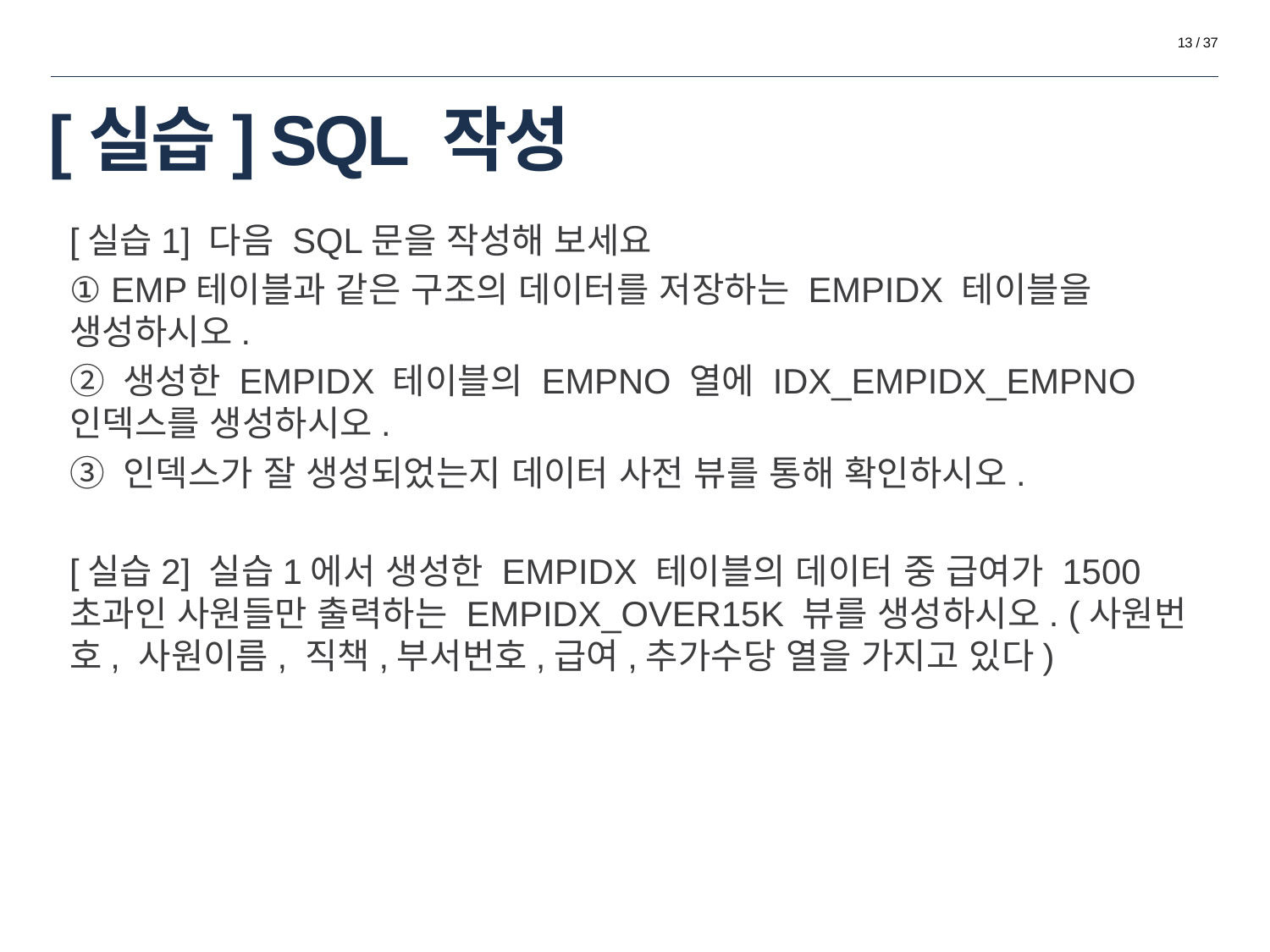

13 / 37
# [실습] SQL 작성

[실습1] 다음 SQL문을 작성해 보세요
① EMP테이블과 같은 구조의 데이터를 저장하는 EMPIDX 테이블을 생성하시오.
② 생성한 EMPIDX 테이블의 EMPNO 열에 IDX_EMPIDX_EMPNO 인덱스를 생성하시오.
③ 인덱스가 잘 생성되었는지 데이터 사전 뷰를 통해 확인하시오.

[실습2] 실습1에서 생성한 EMPIDX 테이블의 데이터 중 급여가 1500 초과인 사원들만 출력하는 EMPIDX_OVER15K 뷰를 생성하시오. (사원번호, 사원이름, 직책,부서번호,급여,추가수당 열을 가지고 있다)